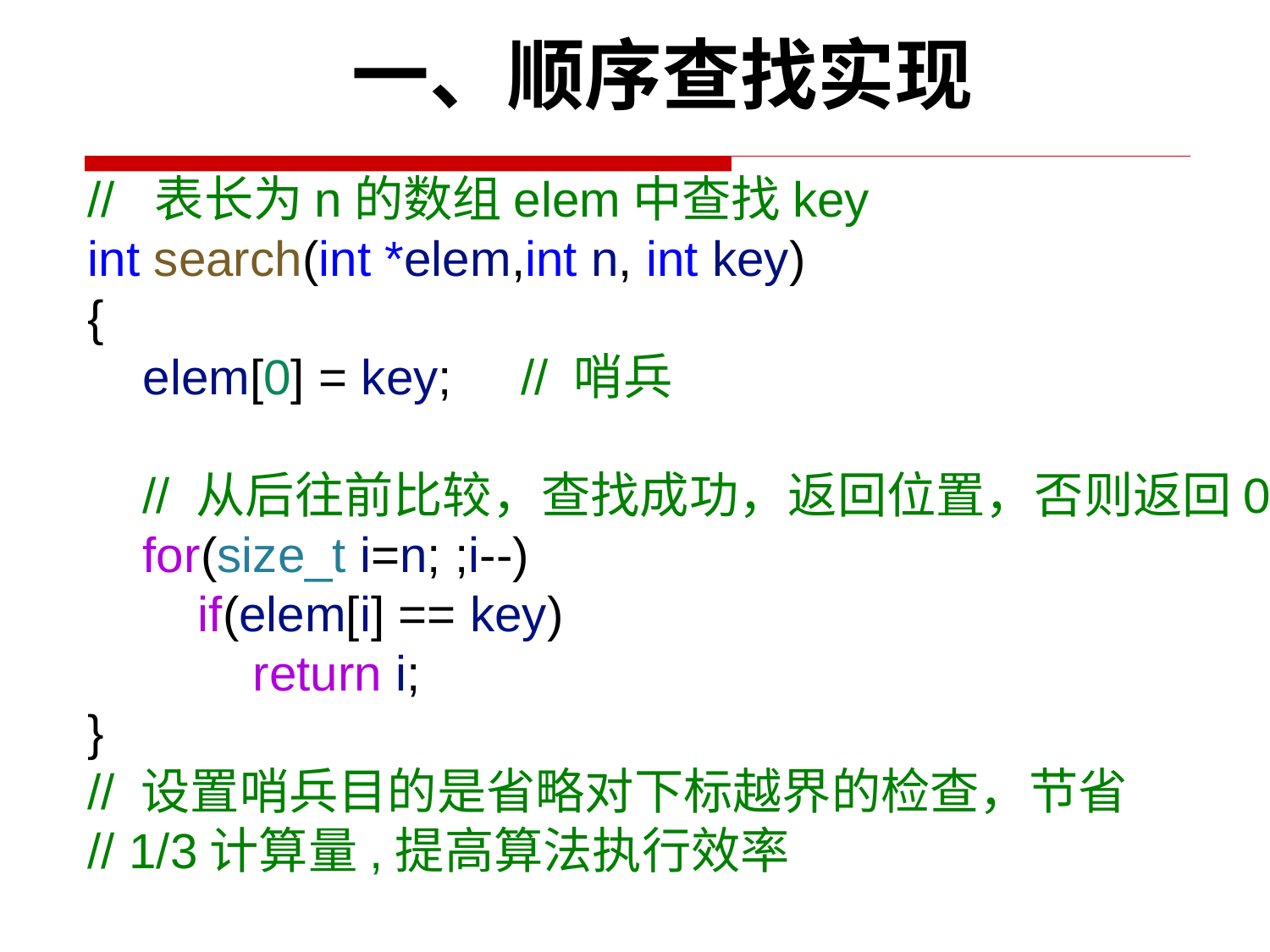

一、顺序查找实现
//  表长为n的数组elem中查找key
int search(int *elem,int n, int key)
{
    elem[0] = key;     // 哨兵
    // 从后往前比较，查找成功，返回位置，否则返回0
    for(size_t i=n; ;i--)
        if(elem[i] == key)
            return i;
}
// 设置哨兵目的是省略对下标越界的检查，节省
// 1/3计算量,提高算法执行效率